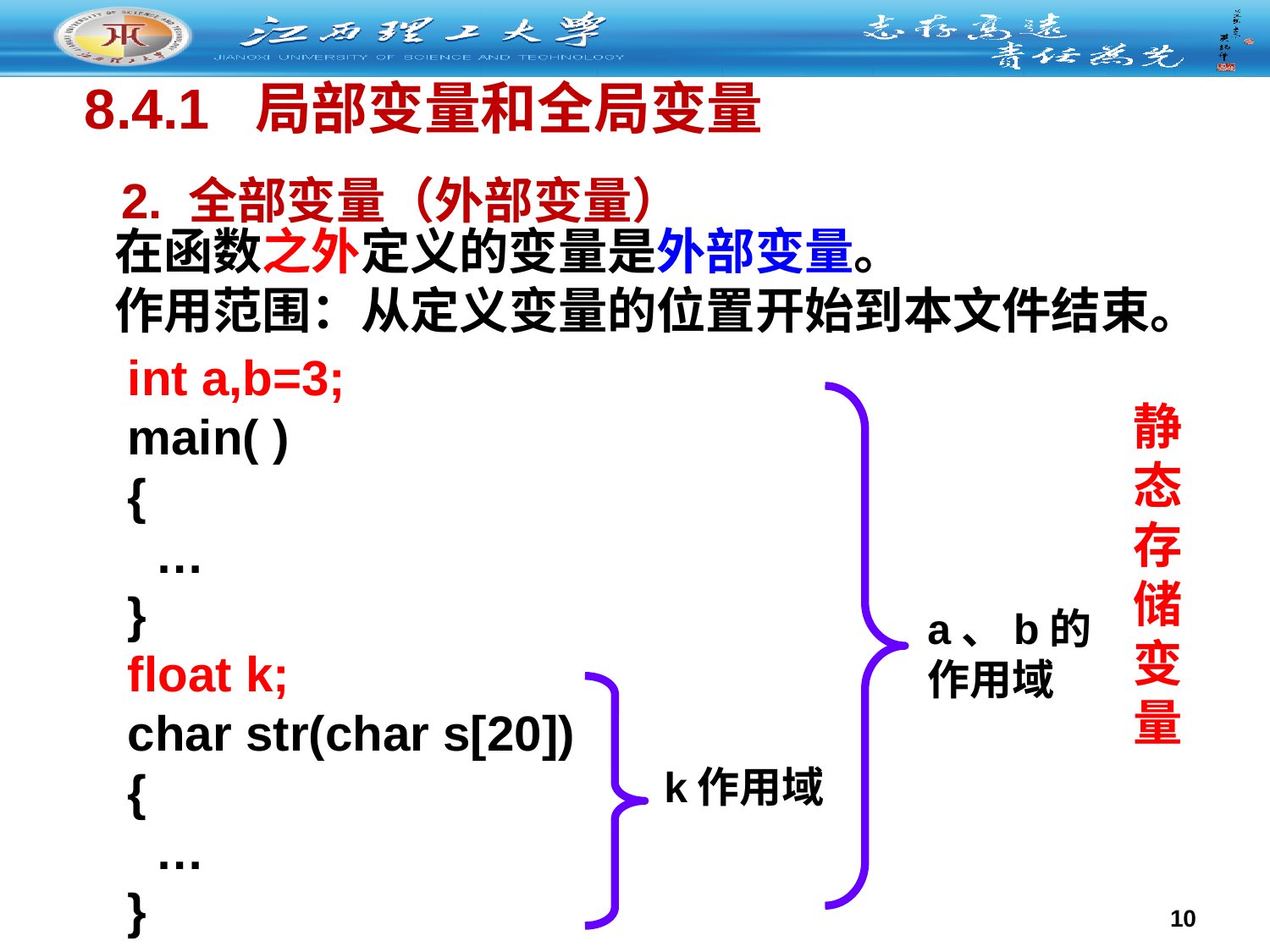

# 8.4.1  局部变量和全局变量
2. 全部变量（外部变量）
在函数之外定义的变量是外部变量。
作用范围：从定义变量的位置开始到本文件结束。
int a,b=3;
main( )
{
  …
}
float k;
char str(char s[20])
{
  …
}

静态存储
变量
a、b的
作用域

k作用域
10